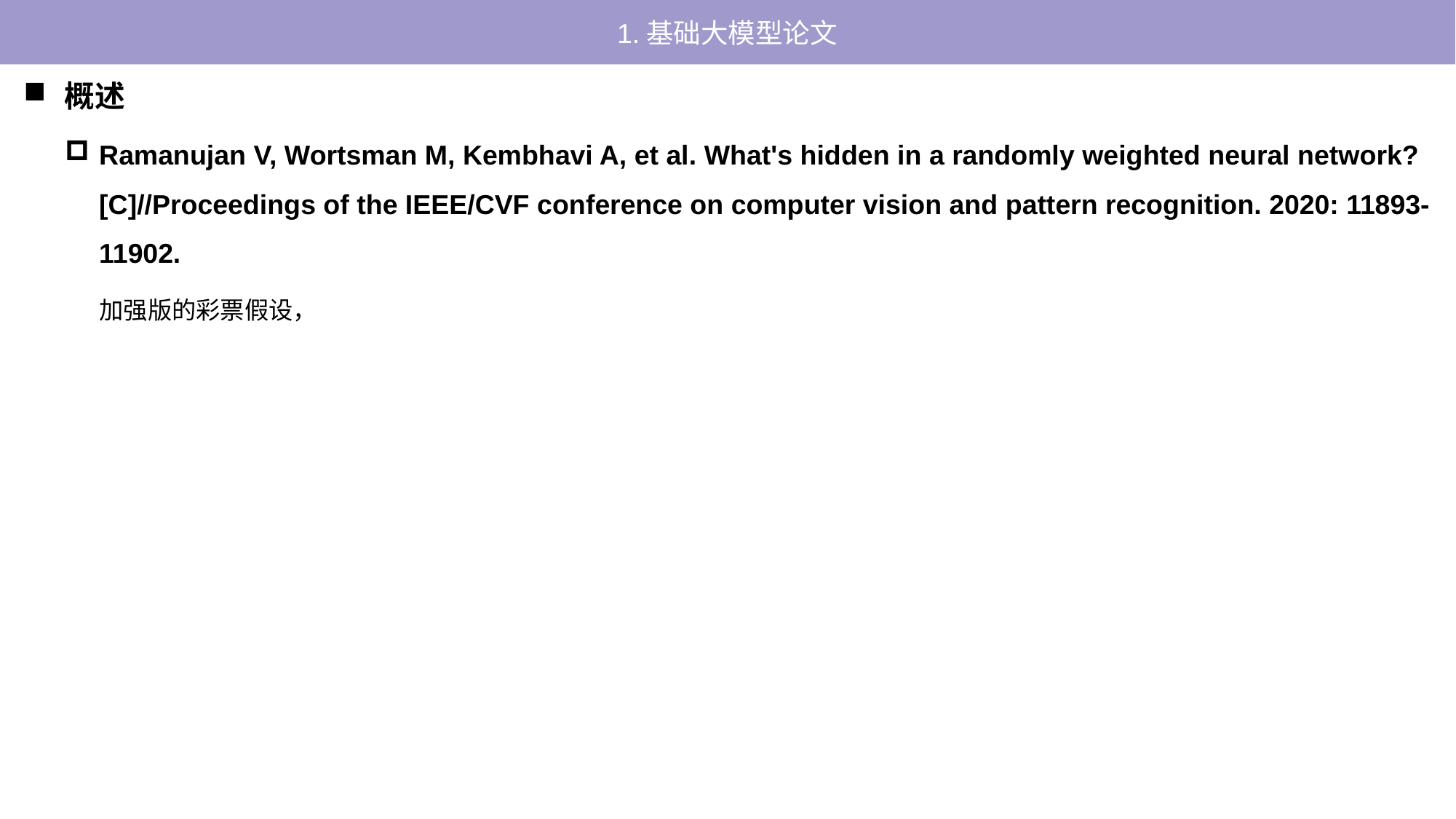

1.基础大模型论文
概述
Ramanujan V, Wortsman M, Kembhavi A, et al. What's hidden in a randomly weighted neural network?[C]//Proceedings of the IEEE/CVF conference on computer vision and pattern recognition. 2020: 11893-11902.

加强版的彩票假设，